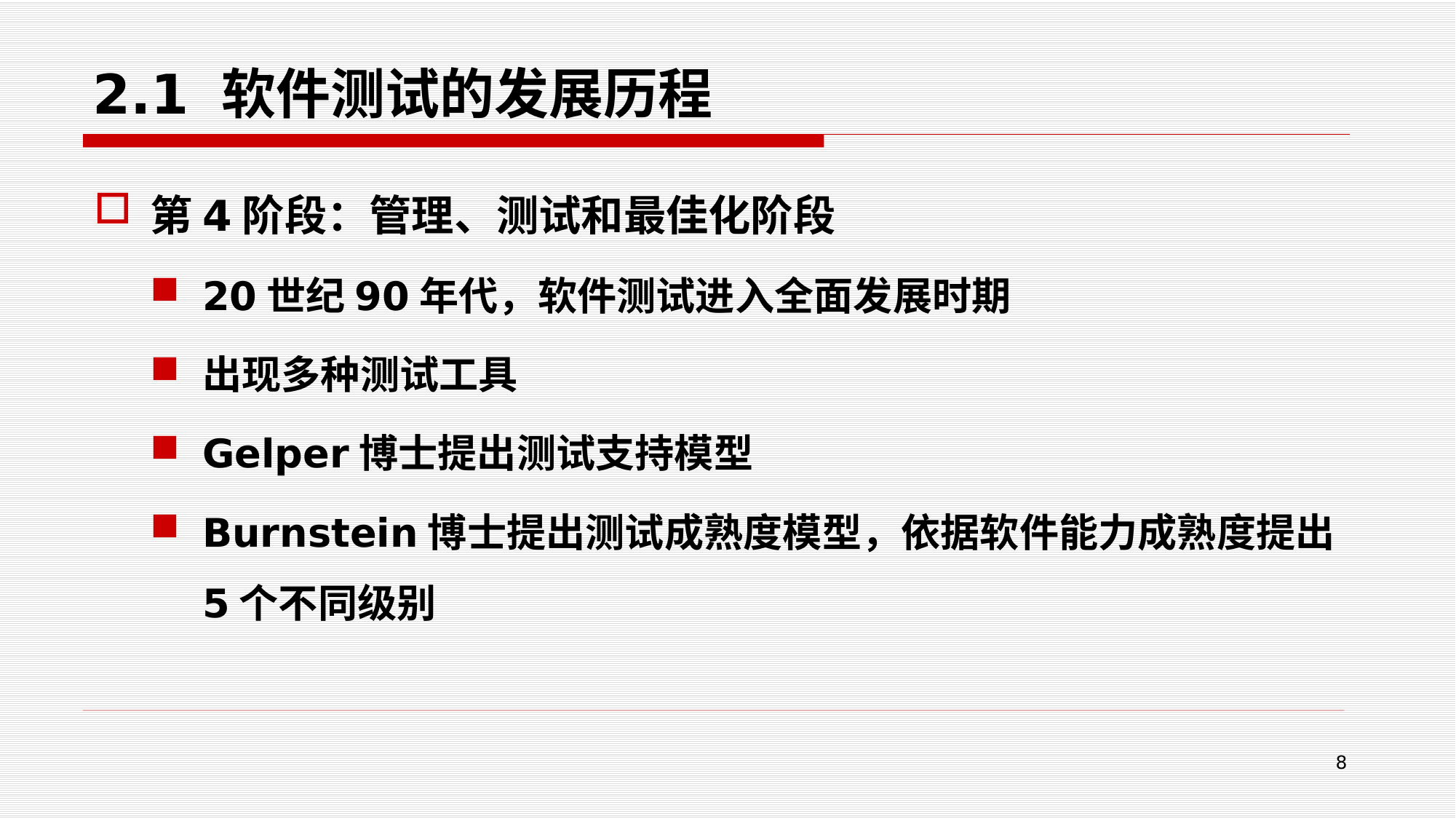

# 2.1 软件测试的发展历程
第4阶段：管理、测试和最佳化阶段
20世纪90年代，软件测试进入全面发展时期
出现多种测试工具
Gelper博士提出测试支持模型
Burnstein博士提出测试成熟度模型，依据软件能力成熟度提出5个不同级别
8